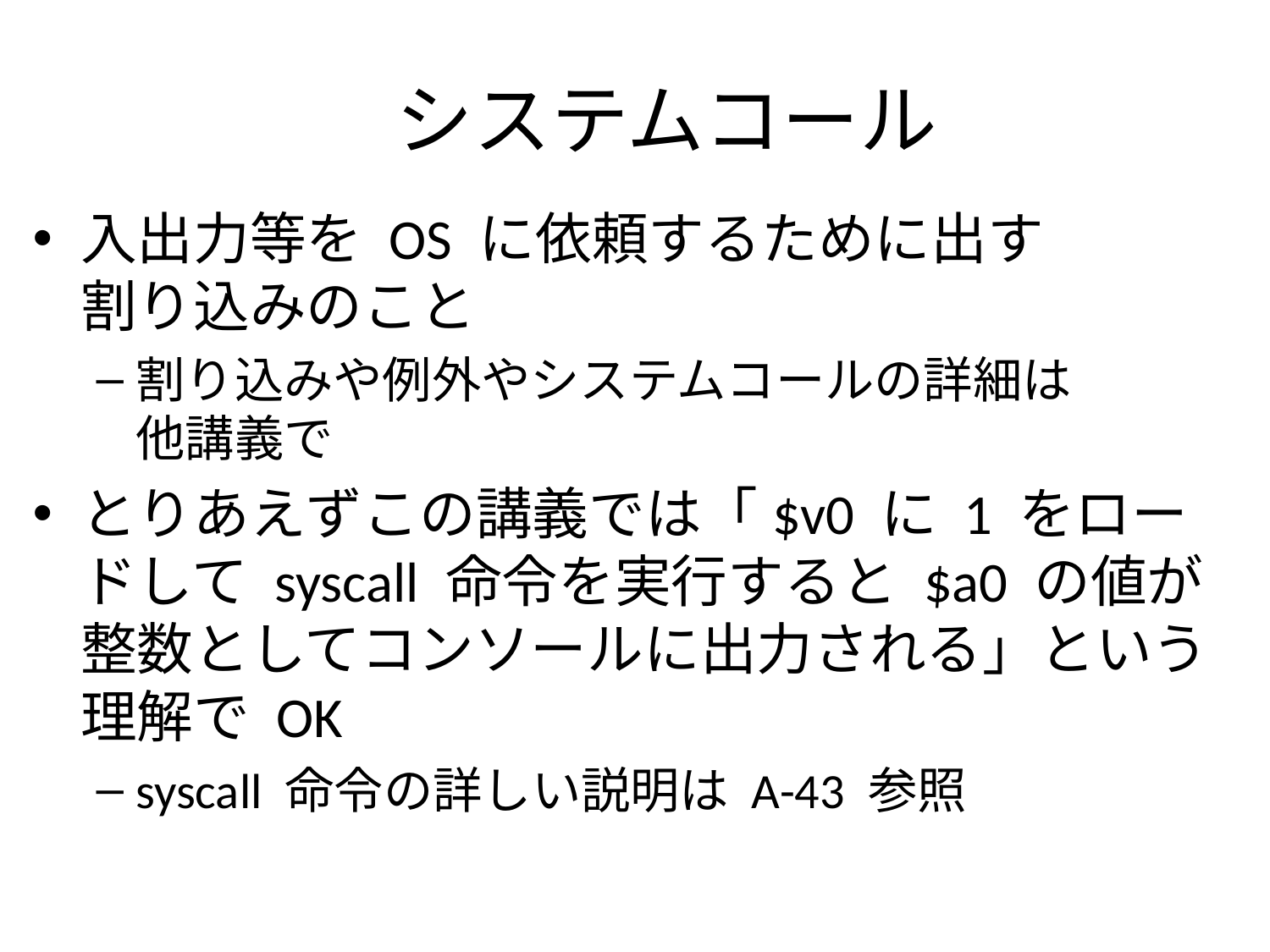

# システムコール
入出力等を OS に依頼するために出す
割り込みのこと
割り込みや例外やシステムコールの詳細は
他講義で
とりあえずこの講義では「$v0 に 1 をロードして syscall 命令を実行すると $a0 の値が整数としてコンソールに出力される」という理解で OK
syscall 命令の詳しい説明は A-43 参照